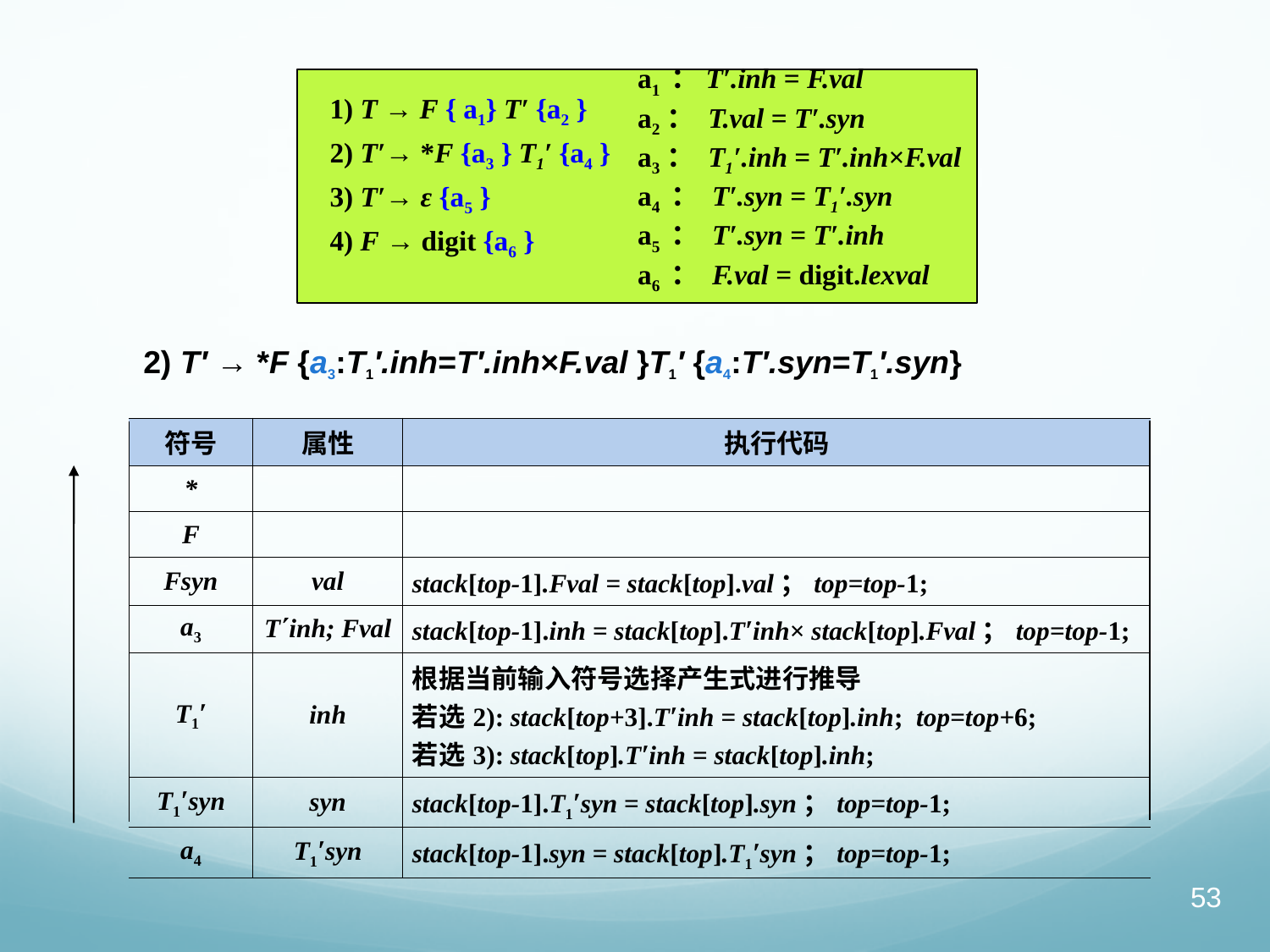

a1 ：T′.inh = F.val
a2： T.val = T′.syn
a3： T1′.inh = T′.inh×F.val
a4 ： T′.syn = T1′.syn
a5 ： T′.syn = T′.inh
a6 ： F.val = digit.lexval

1) T → F { a1} T′ {a2 }
2) T′→ *F {a3 } T1′ {a4 }
3) T′→ ε {a5 }
4) F → digit {a6 }
# 例
2) T′ → *F {a3:T1′.inh=T′.inh×F.val }T1′ {a4:T′.syn=T1′.syn}
| 符号 | 属性 | 执行代码 |
| --- | --- | --- |
| \* |  |  |
| F |  |  |
| Fsyn | val | stack[top-1].Fval = stack[top].val；top=top-1; |
| a3 | T΄inh; Fval | stack[top-1].inh = stack[top].T′inh× stack[top].Fval；top=top-1; |
| T1′ | inh | 根据当前输入符号选择产生式进行推导 若选2): stack[top+3].T′inh = stack[top].inh; top=top+6; 若选3): stack[top].T′inh = stack[top].inh; |
| T1′syn | syn | stack[top-1].T1′syn = stack[top].syn；top=top-1; |
| a4 | T1′syn | stack[top-1].syn = stack[top].T1′syn；top=top-1; |

53